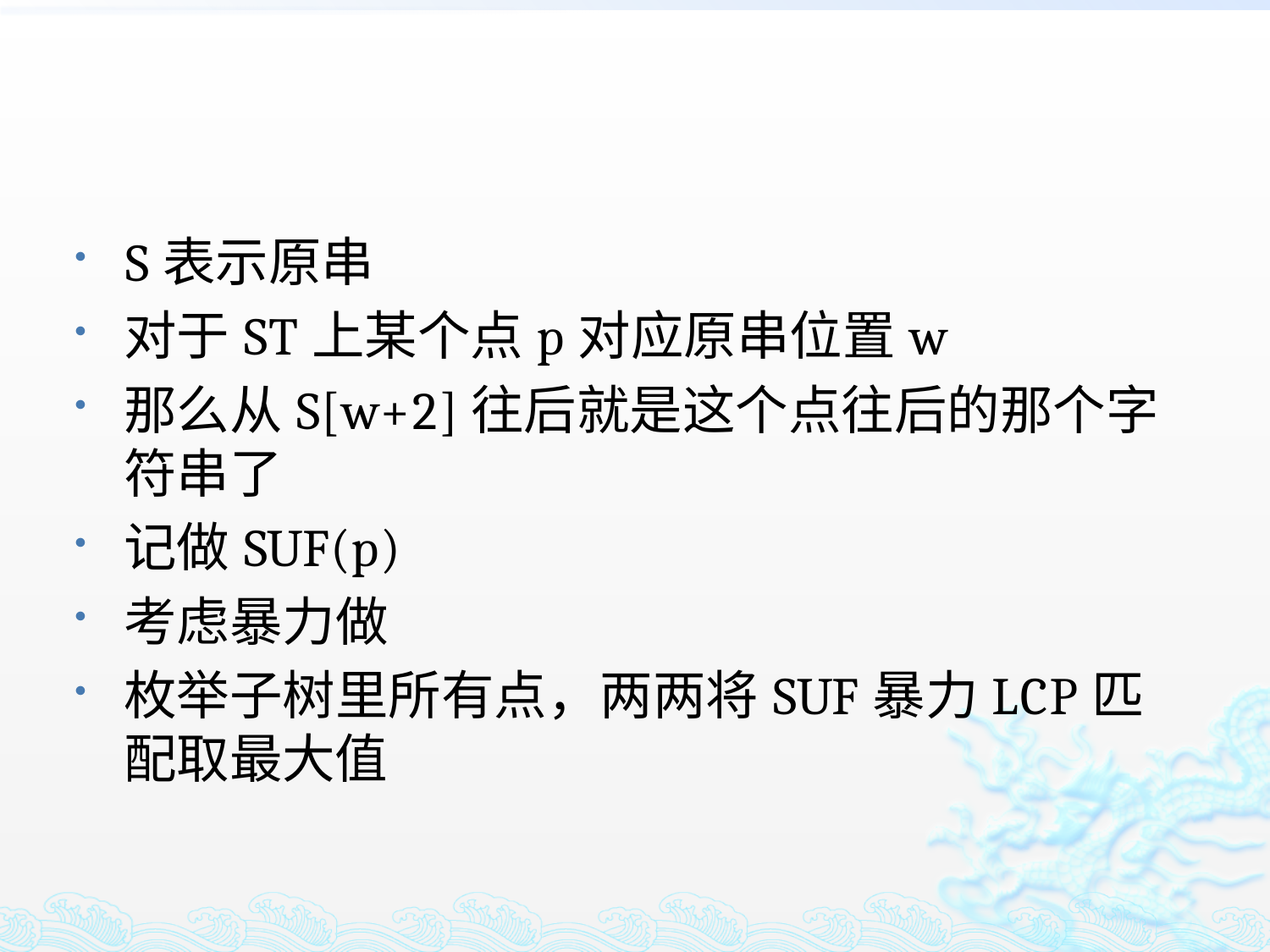

#
S表示原串
对于ST上某个点p对应原串位置w
那么从S[w+2]往后就是这个点往后的那个字符串了
记做SUF(p)
考虑暴力做
枚举子树里所有点，两两将SUF暴力LCP匹配取最大值